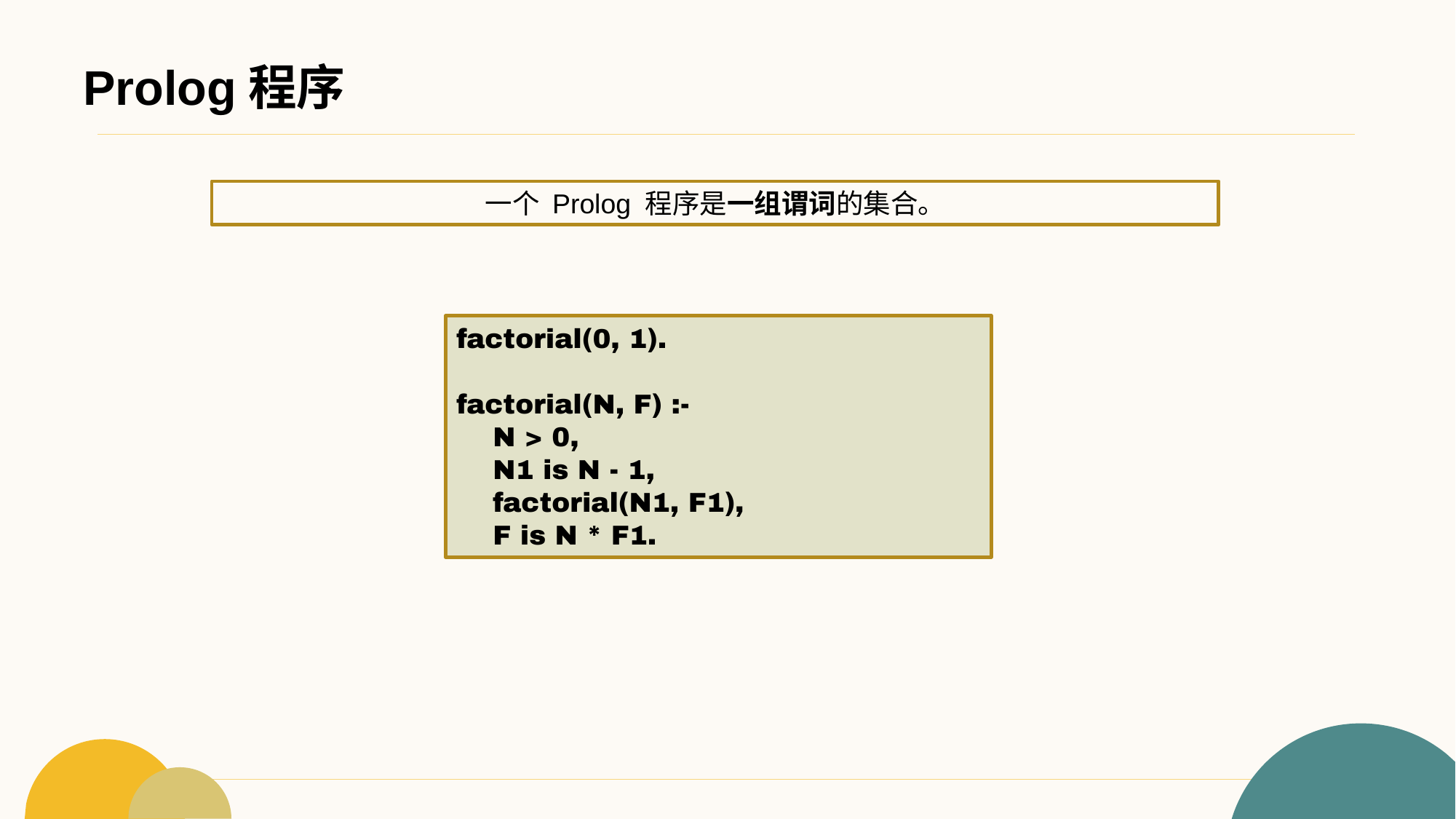

# Prolog程序
一个 Prolog 程序是一组谓词的集合。
factorial(0, 1).

factorial(N, F) :-
    N > 0,
    N1 is N - 1,
    factorial(N1, F1),
    F is N * F1.